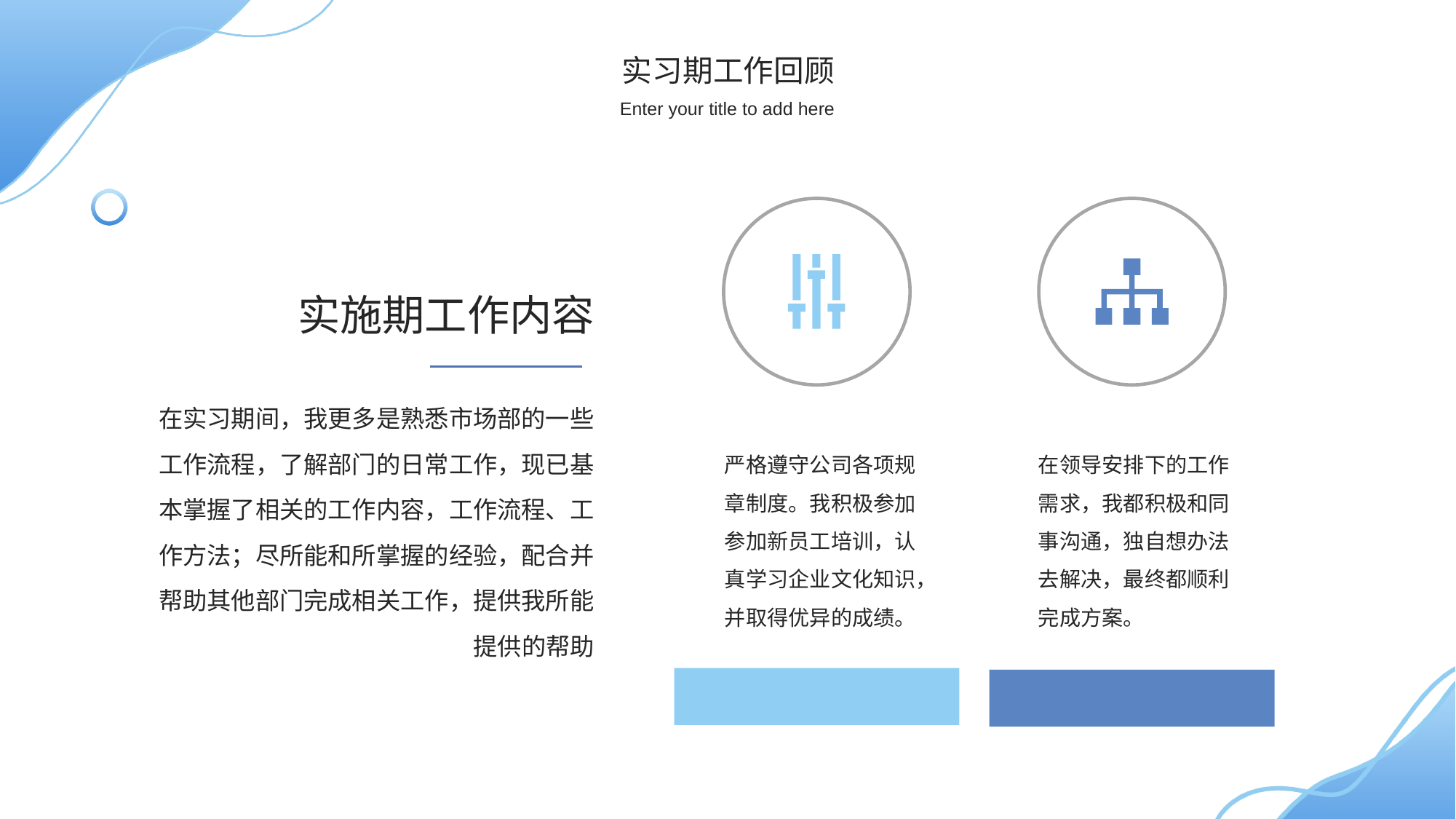

实习期工作回顾
Enter your title to add here

实施期工作内容

在实习期间，我更多是熟悉市场部的一些工作流程，了解部门的日常工作，现已基本掌握了相关的工作内容，工作流程、工作方法；尽所能和所掌握的经验，配合并帮助其他部门完成相关工作，提供我所能提供的帮助
在领导安排下的工作需求，我都积极和同事沟通，独自想办法去解决，最终都顺利完成方案。
严格遵守公司各项规章制度。我积极参加参加新员工培训，认真学习企业文化知识，并取得优异的成绩。